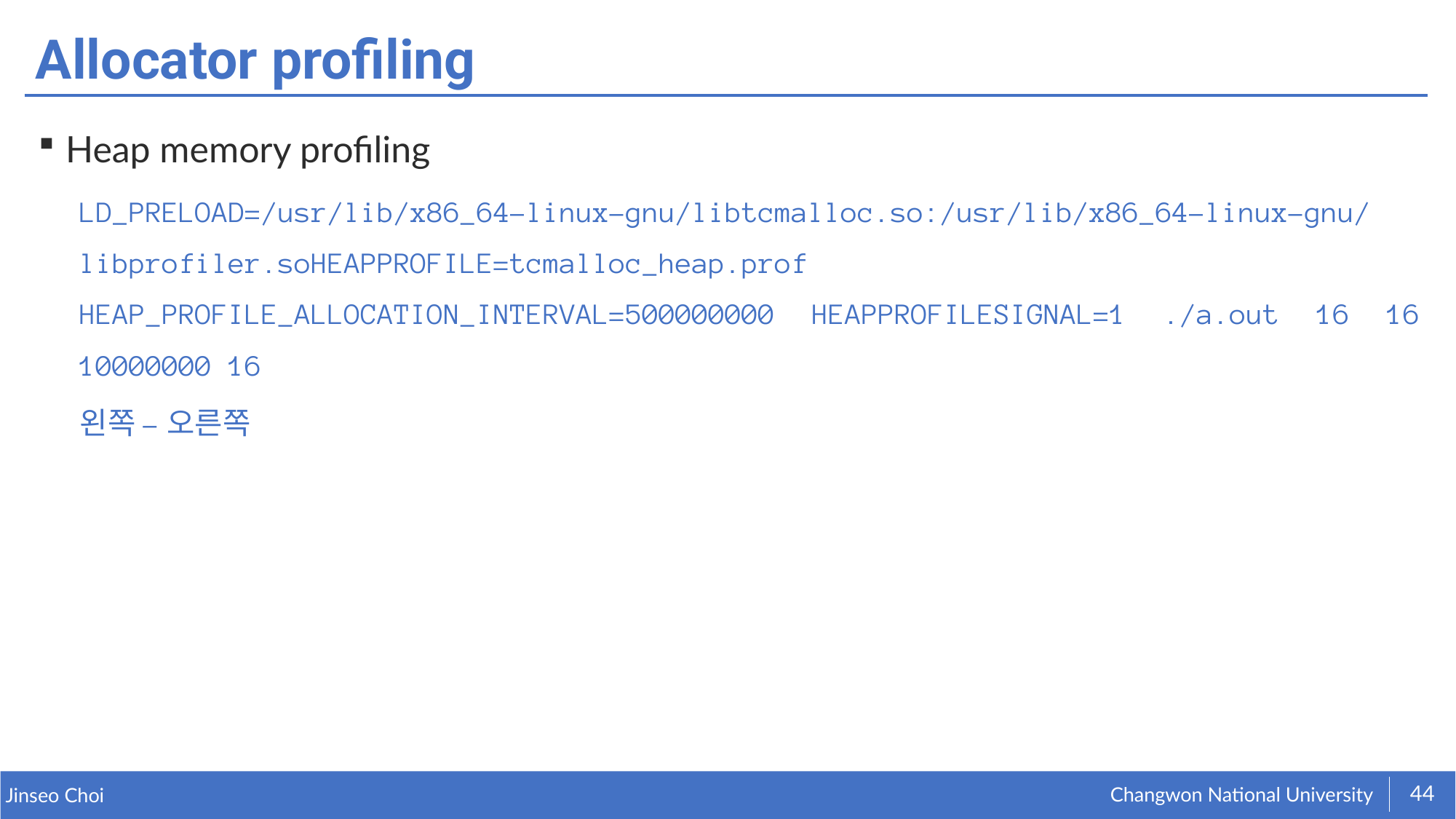

# Allocator profiling
Heap memory profiling
LD_PRELOAD=/usr/lib/x86_64-linux-gnu/libtcmalloc.so:/usr/lib/x86_64-linux-gnu/libprofiler.soHEAPPROFILE=tcmalloc_heap.prof HEAP_PROFILE_ALLOCATION_INTERVAL=500000000 HEAPPROFILESIGNAL=1 ./a.out 16 16 10000000 16
왼쪽-오른쪽

44